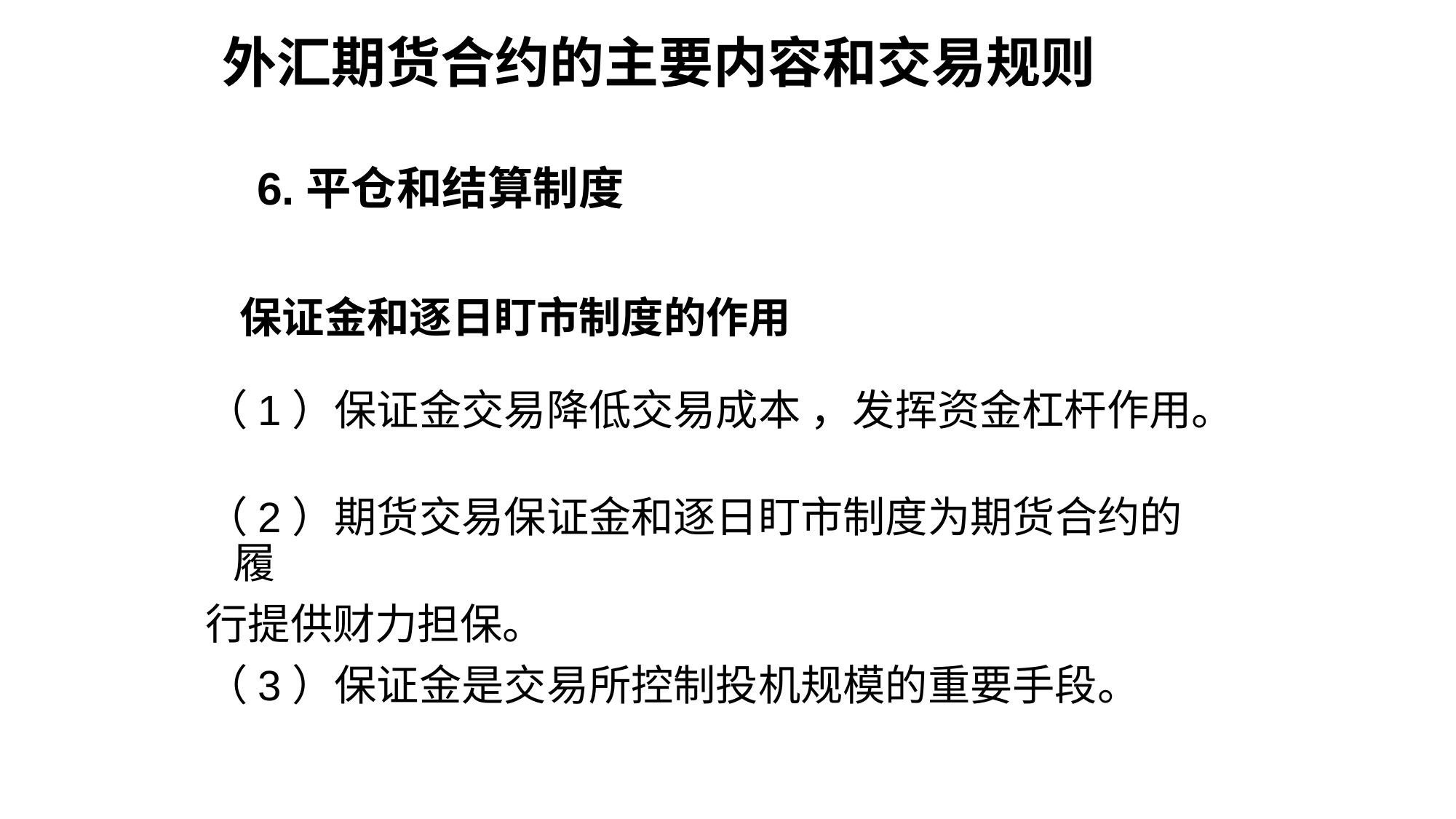

外汇期货合约的主要内容和交易规则
6.平仓和结算制度
保证金和逐日盯市制度的作用
（1）保证金交易降低交易成本 ，发挥资金杠杆作用。
（2）期货交易保证金和逐日盯市制度为期货合约的履
行提供财力担保。
（3）保证金是交易所控制投机规模的重要手段。